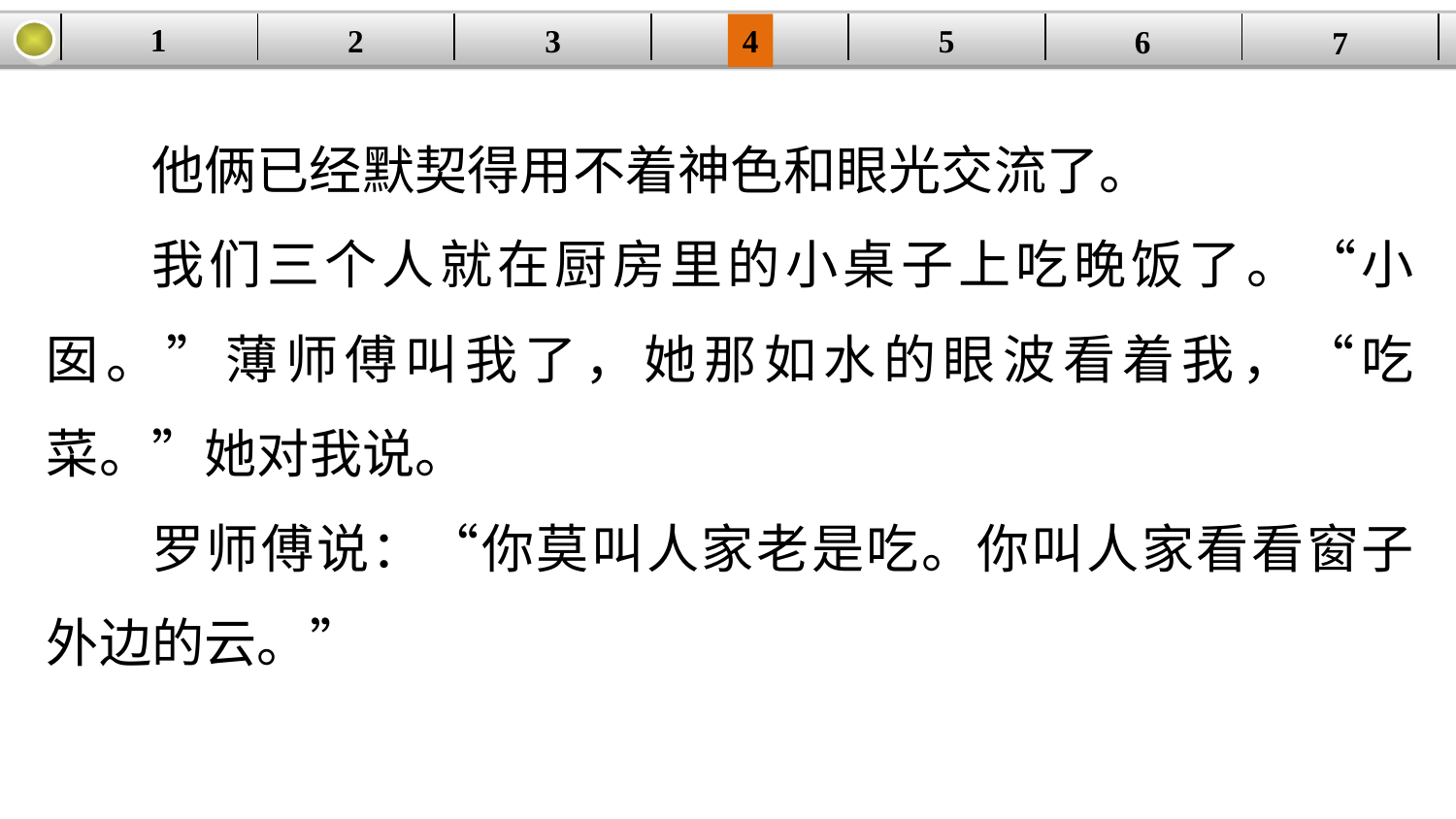

1
5
3
2
|  |  |  |  |  |  |  |
| --- | --- | --- | --- | --- | --- | --- |
4
6
7

他俩已经默契得用不着神色和眼光交流了。
我们三个人就在厨房里的小桌子上吃晚饭了。“小囡。”薄师傅叫我了，她那如水的眼波看着我，“吃菜。”她对我说。
罗师傅说：“你莫叫人家老是吃。你叫人家看看窗子外边的云。”